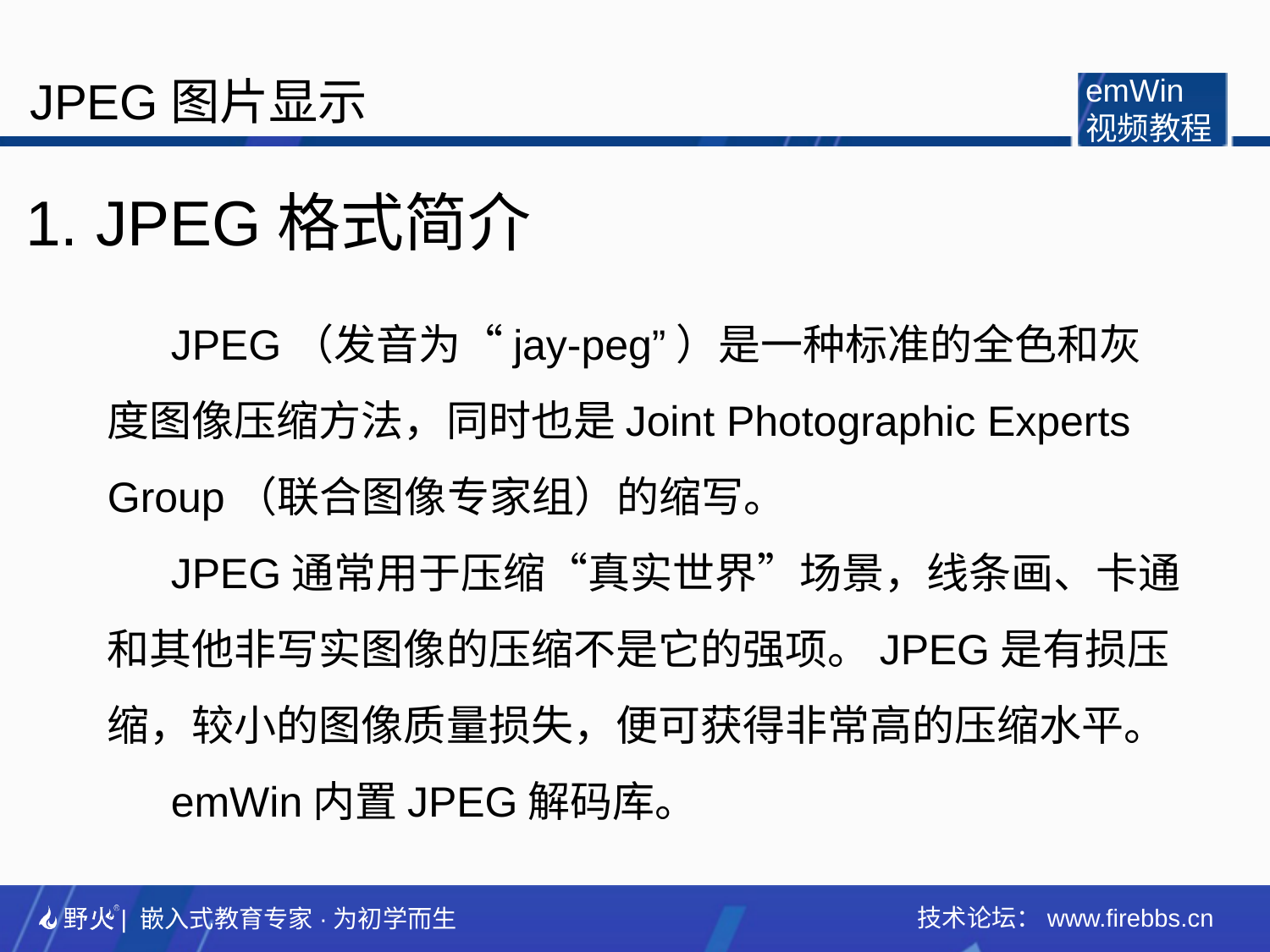

JPEG图片显示
emWin
视频教程
1. JPEG格式简介
JPEG（发音为“jay-peg”）是一种标准的全色和灰度图像压缩方法，同时也是Joint Photographic Experts Group（联合图像专家组）的缩写。
JPEG通常用于压缩“真实世界”场景，线条画、卡通和其他非写实图像的压缩不是它的强项。JPEG是有损压缩，较小的图像质量损失，便可获得非常高的压缩水平。
emWin内置JPEG解码库。